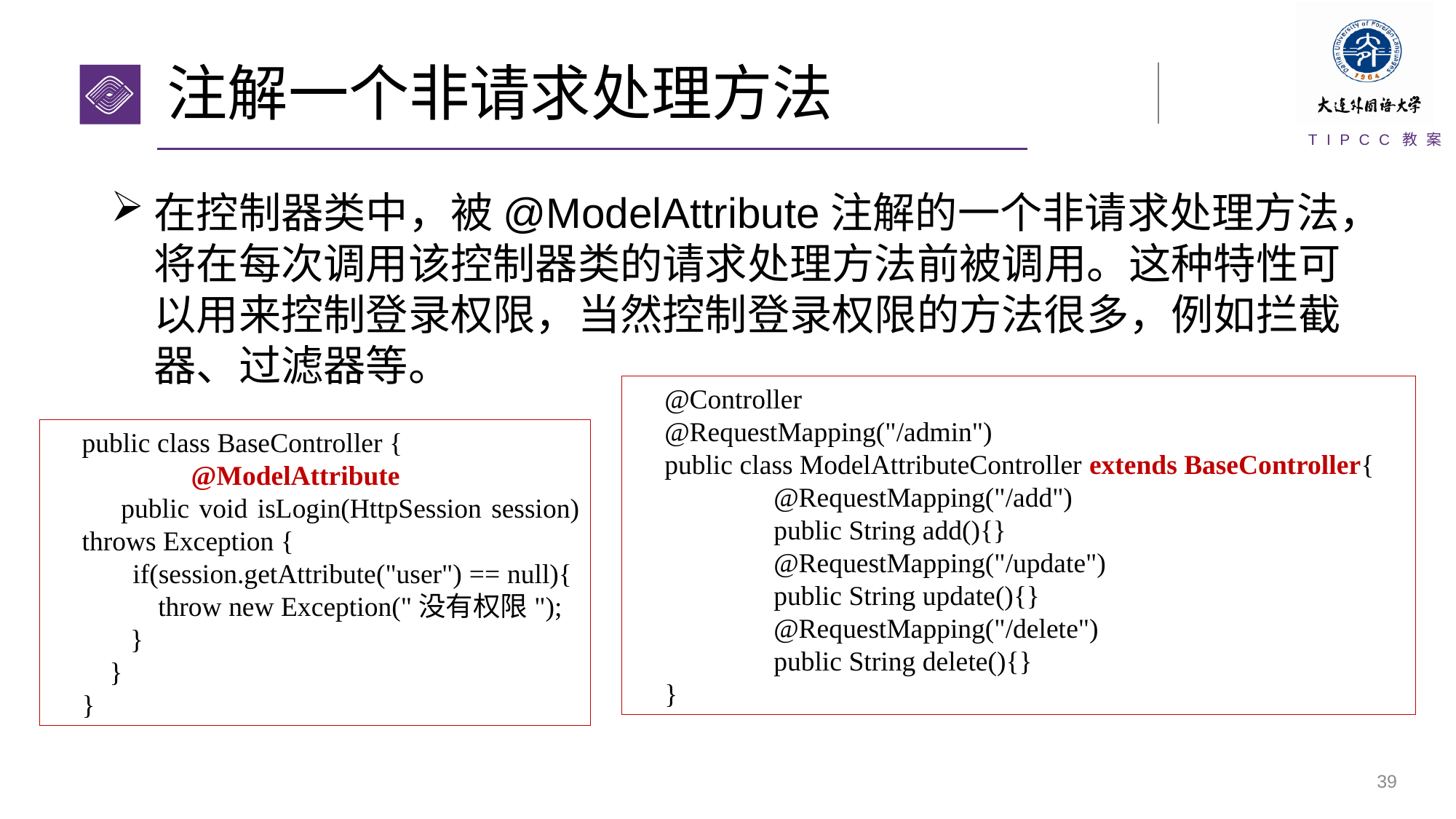

# 注解一个非请求处理方法
在控制器类中，被@ModelAttribute注解的一个非请求处理方法，将在每次调用该控制器类的请求处理方法前被调用。这种特性可以用来控制登录权限，当然控制登录权限的方法很多，例如拦截器、过滤器等。
@Controller
@RequestMapping("/admin")
public class ModelAttributeController extends BaseController{
	@RequestMapping("/add")
	public String add(){}
	@RequestMapping("/update")
	public String update(){}
	@RequestMapping("/delete")
	public String delete(){}
}
public class BaseController {
	@ModelAttribute
    public void isLogin(HttpSession session) throws Exception {
       if(session.getAttribute("user") == null){
           throw new Exception("没有权限");
       }
    }
}
39